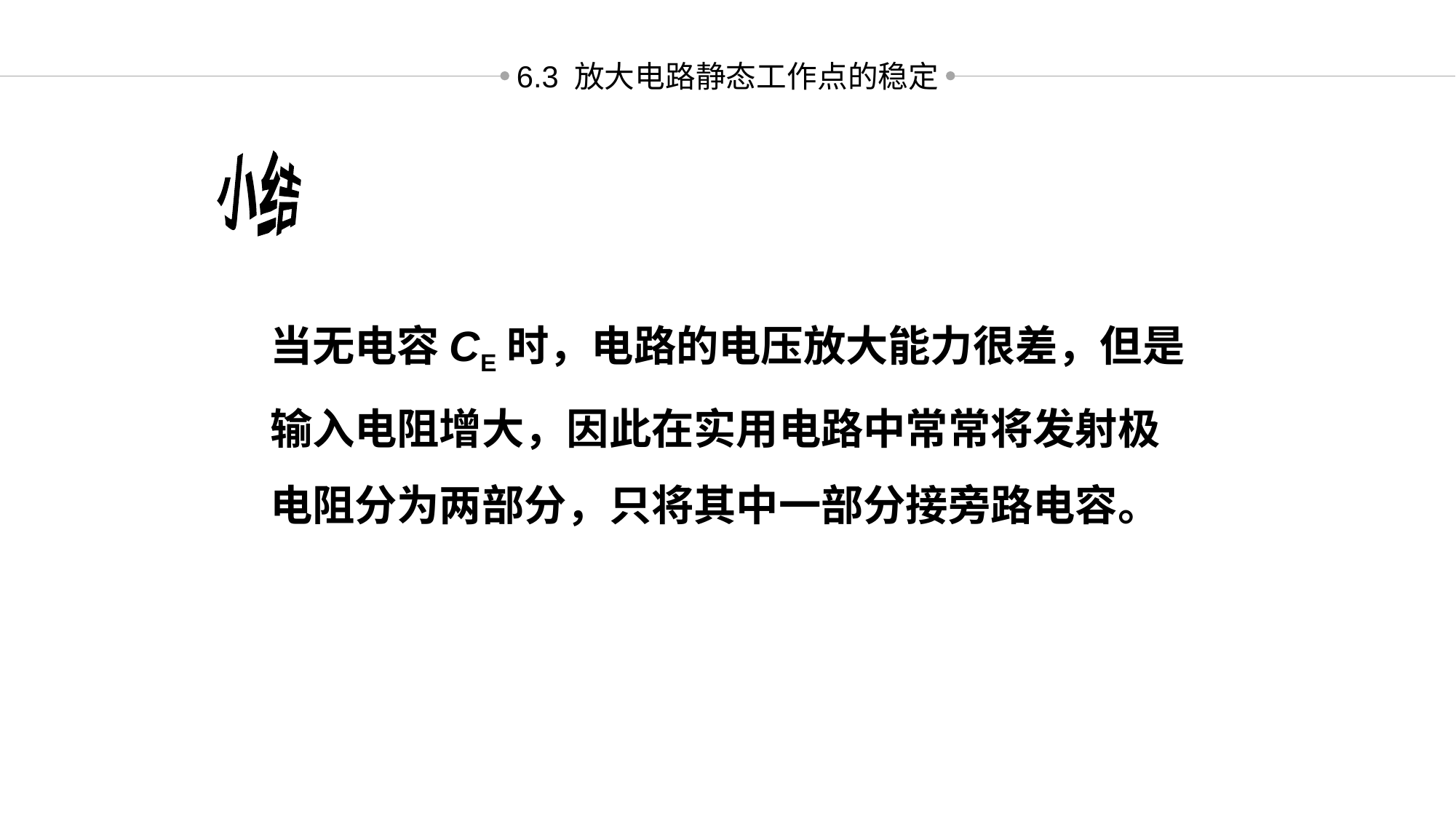

6.3 放大电路静态工作点的稳定
小结
当无电容CE时，电路的电压放大能力很差，但是输入电阻增大，因此在实用电路中常常将发射极电阻分为两部分，只将其中一部分接旁路电容。